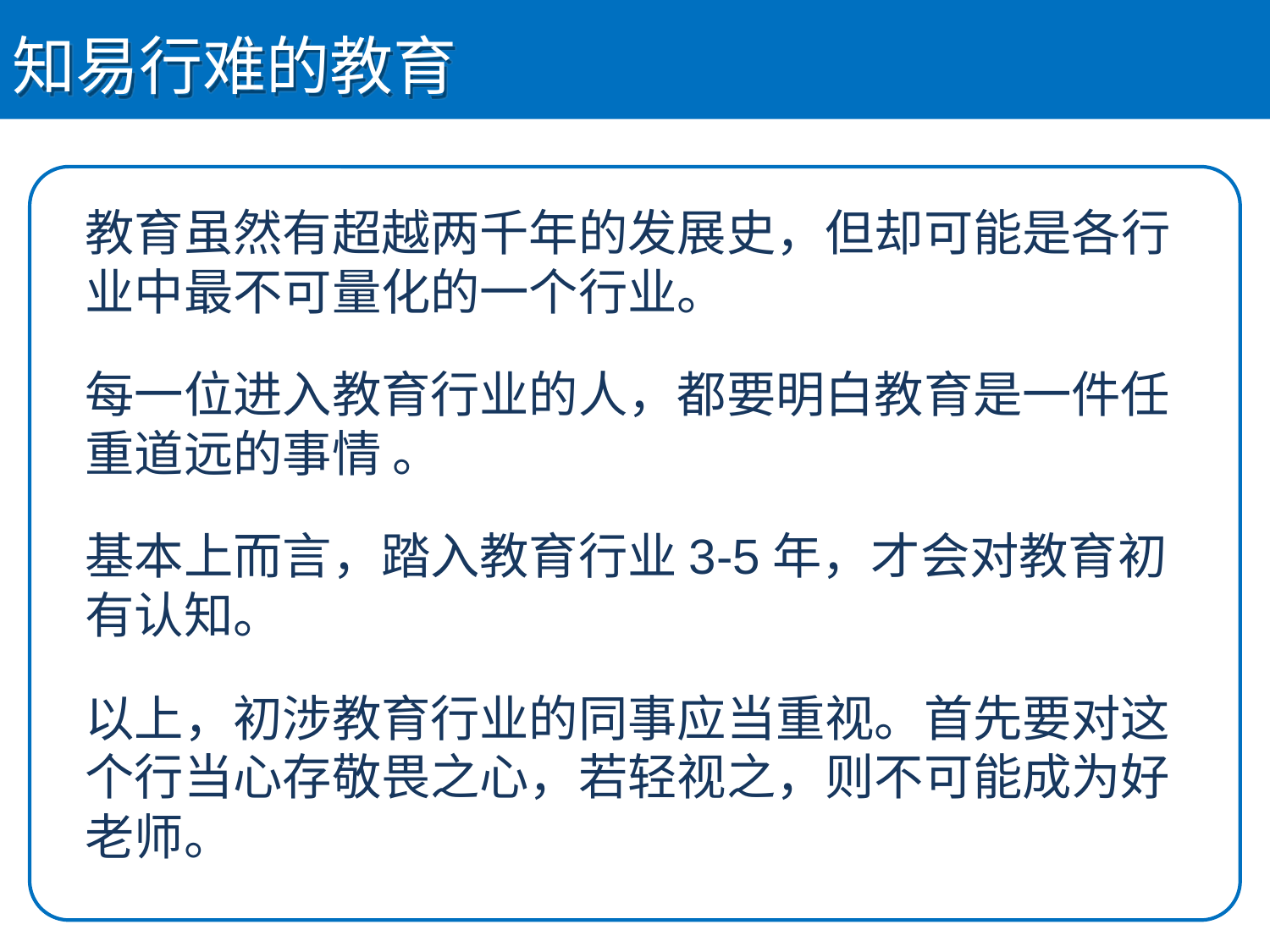

知易行难的教育

教育虽然有超越两千年的发展史，但却可能是各行业中最不可量化的一个行业。
每一位进入教育行业的人，都要明白教育是一件任重道远的事情 。
基本上而言，踏入教育行业3-5年，才会对教育初有认知。
以上，初涉教育行业的同事应当重视。首先要对这个行当心存敬畏之心，若轻视之，则不可能成为好老师。